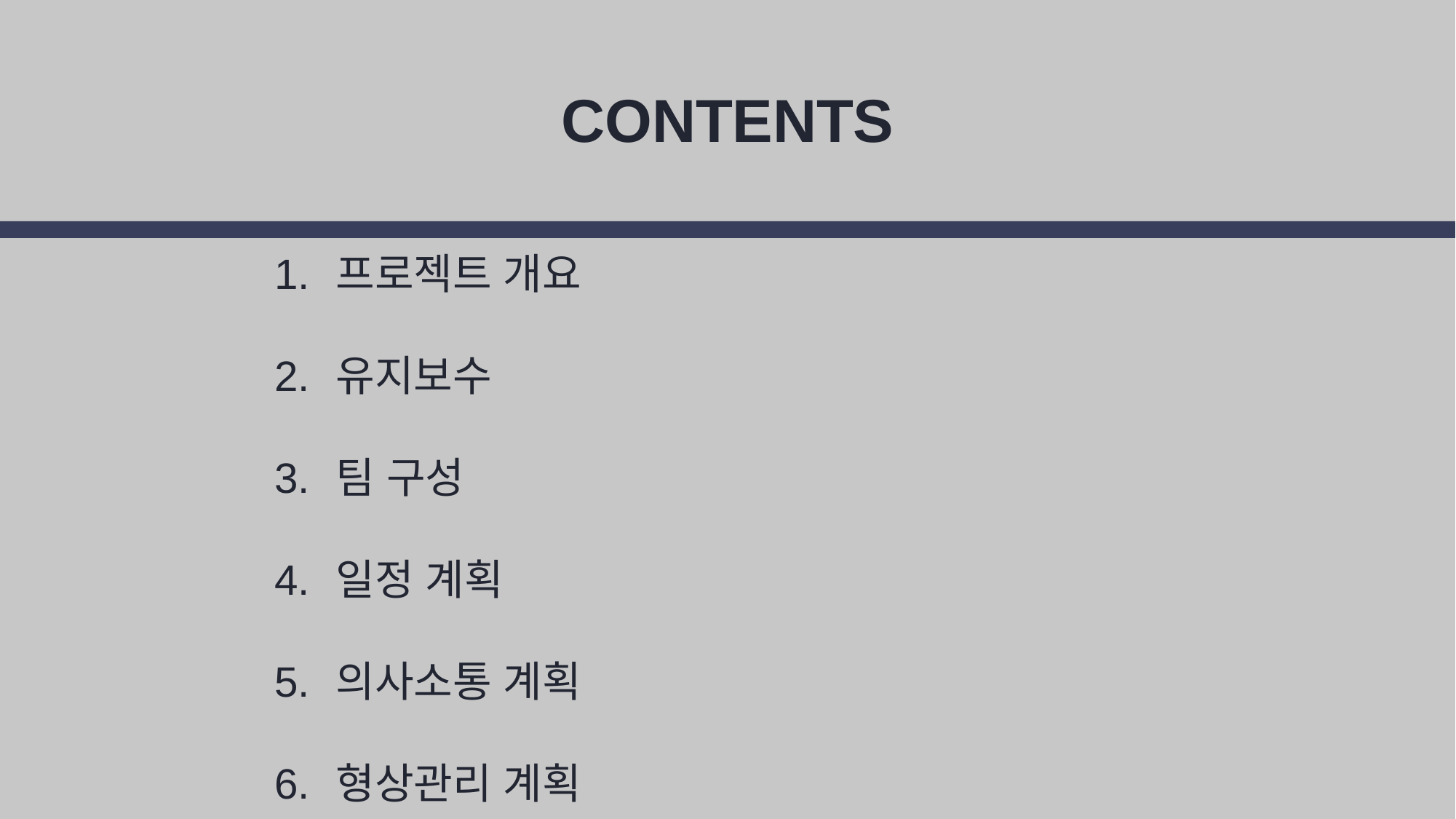

CONTENTS

프로젝트 개요

유지보수

팀 구성

일정 계획

의사소통 계획

형상관리 계획